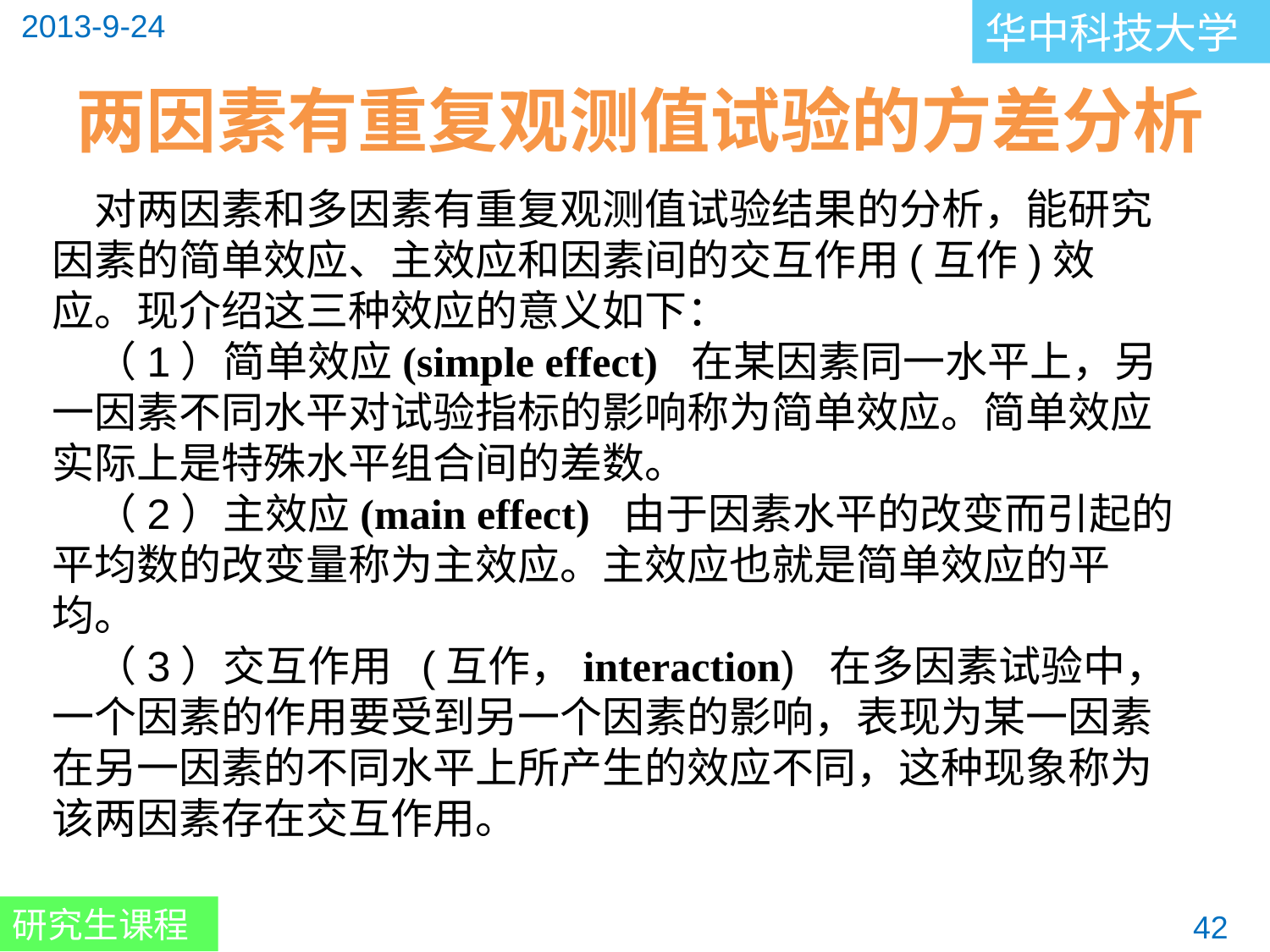

两因素有重复观测值试验的方差分析
对两因素和多因素有重复观测值试验结果的分析，能研究因素的简单效应、主效应和因素间的交互作用(互作)效应。现介绍这三种效应的意义如下：
（1）简单效应(simple effect)  在某因素同一水平上，另一因素不同水平对试验指标的影响称为简单效应。简单效应实际上是特殊水平组合间的差数。
（2）主效应(main effect)  由于因素水平的改变而引起的平均数的改变量称为主效应。主效应也就是简单效应的平均。
（3）交互作用  (互作，interaction)  在多因素试验中，一个因素的作用要受到另一个因素的影响，表现为某一因素在另一因素的不同水平上所产生的效应不同，这种现象称为该两因素存在交互作用。